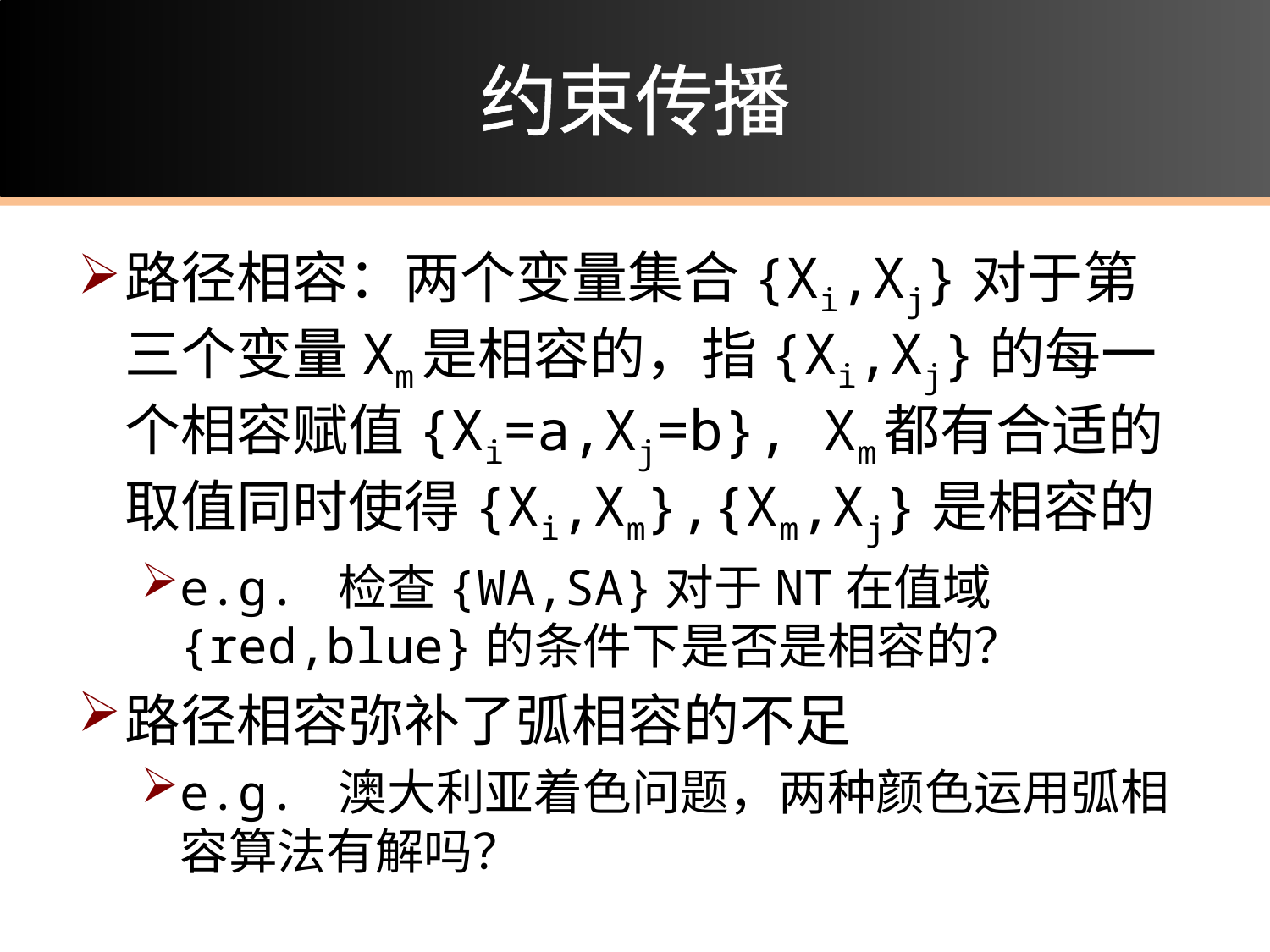

# 约束传播
路径相容：两个变量集合{Xi,Xj}对于第三个变量Xm是相容的，指{Xi,Xj}的每一个相容赋值{Xi=a,Xj=b}, Xm都有合适的取值同时使得{Xi,Xm},{Xm,Xj}是相容的
e.g. 检查{WA,SA}对于NT在值域{red,blue}的条件下是否是相容的？
路径相容弥补了弧相容的不足
e.g. 澳大利亚着色问题，两种颜色运用弧相容算法有解吗？